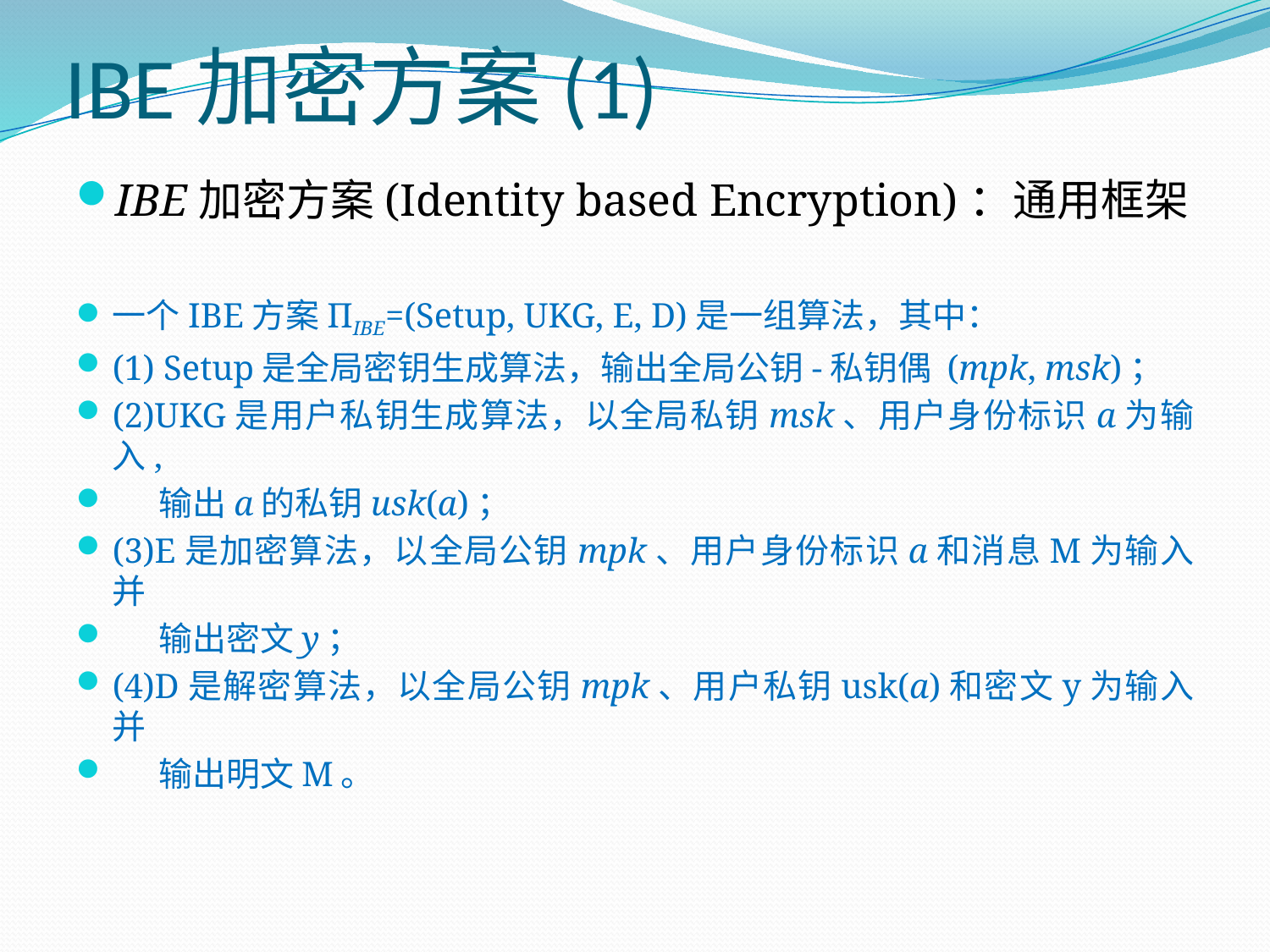

# IBE加密方案(1)
IBE加密方案(Identity based Encryption)：通用框架

一个IBE方案ПIBE=(Setup, UKG, E, D)是一组算法，其中：
(1) Setup是全局密钥生成算法，输出全局公钥-私钥偶 (mpk, msk)；
(2)UKG是用户私钥生成算法，以全局私钥msk、用户身份标识a为输入,
     输出a的私钥usk(a)；
(3)E是加密算法，以全局公钥mpk、用户身份标识a和消息M为输入并
     输出密文y；
(4)D是解密算法，以全局公钥mpk、用户私钥usk(a)和密文y为输入并
     输出明文M。